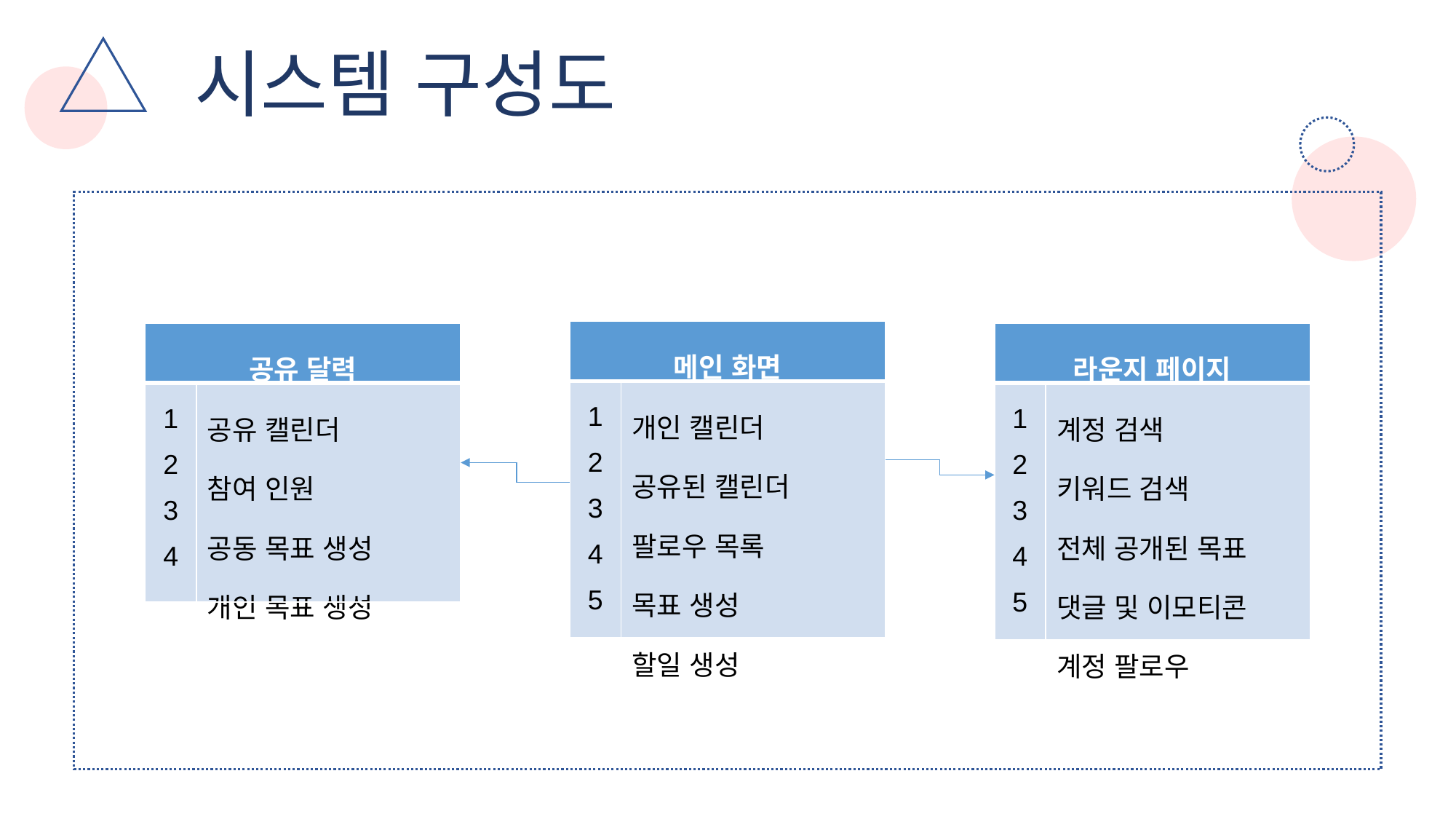

시스템 구성도

| 메인 화면 |  |
| --- | --- |
| 1 2 3 4 5 | 개인 캘린더 공유된 캘린더 팔로우 목록 목표 생성 할일 생성 |
| 공유 달력 |  |
| --- | --- |
| 1 2 3 4 | 공유 캘린더 참여 인원 공동 목표 생성 개인 목표 생성 |
| 라운지 페이지 |  |
| --- | --- |
| 1 2 3 4 5 | 계정 검색 키워드 검색 전체 공개된 목표 댓글 및 이모티콘 계정 팔로우 |